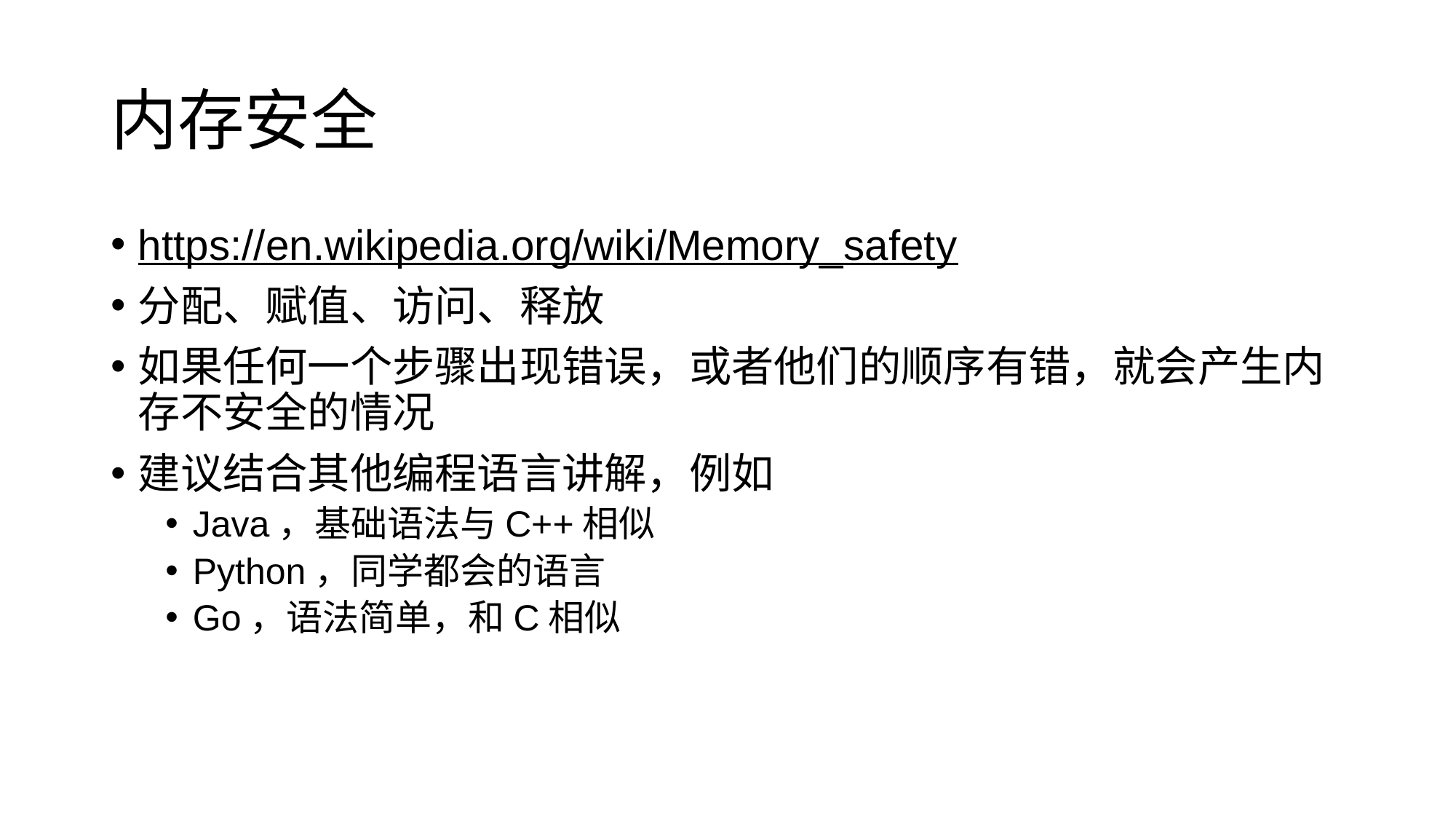

# 内存安全
https://en.wikipedia.org/wiki/Memory_safety
分配、赋值、访问、释放
如果任何一个步骤出现错误，或者他们的顺序有错，就会产生内存不安全的情况
建议结合其他编程语言讲解，例如
Java，基础语法与C++相似
Python，同学都会的语言
Go，语法简单，和C相似